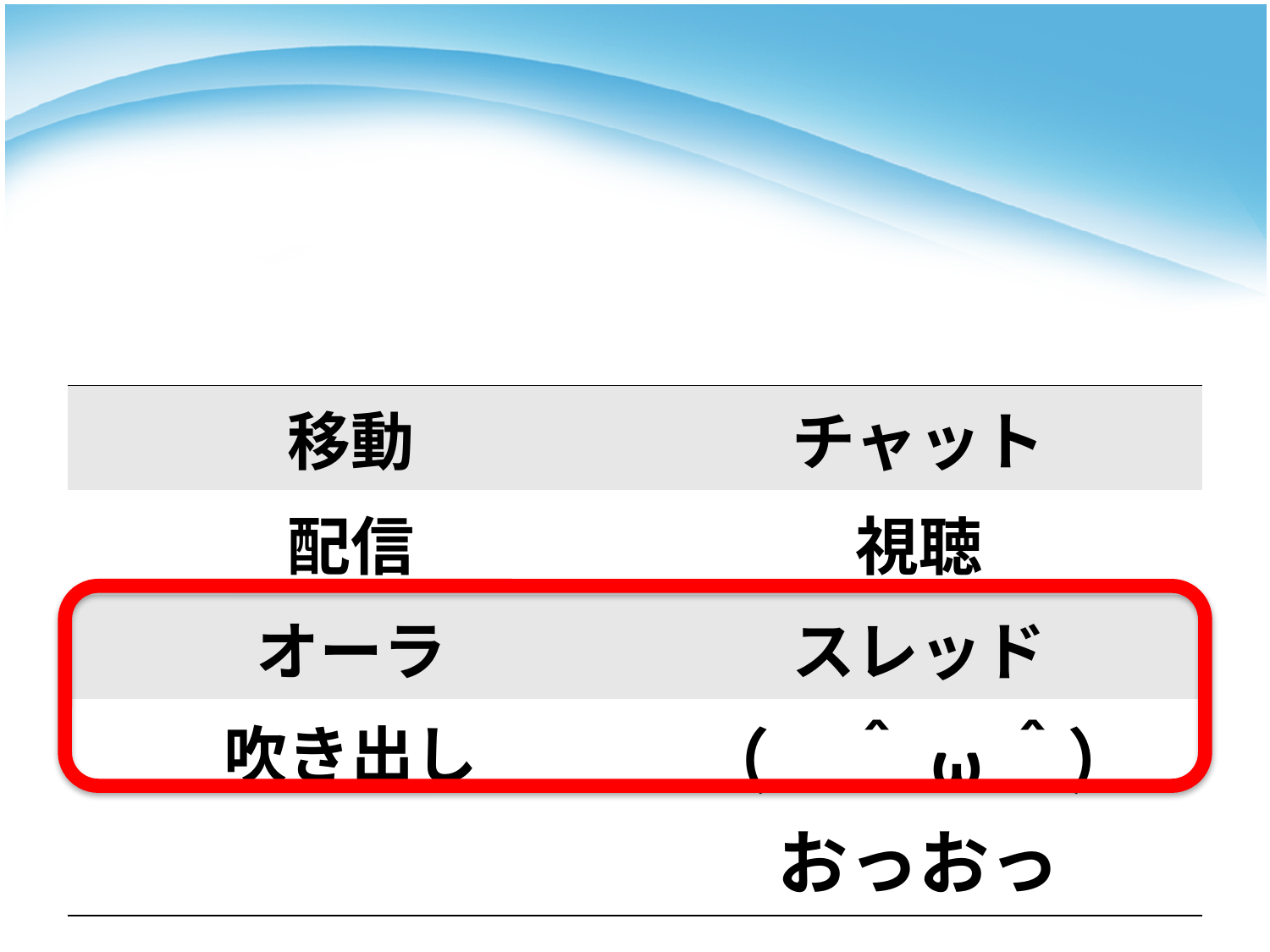

| 移動 | チャット |
| --- | --- |
| 配信 | 視聴 |
| オーラ | スレッド |
| 吹き出し | （　＾ω＾）おっおっ |